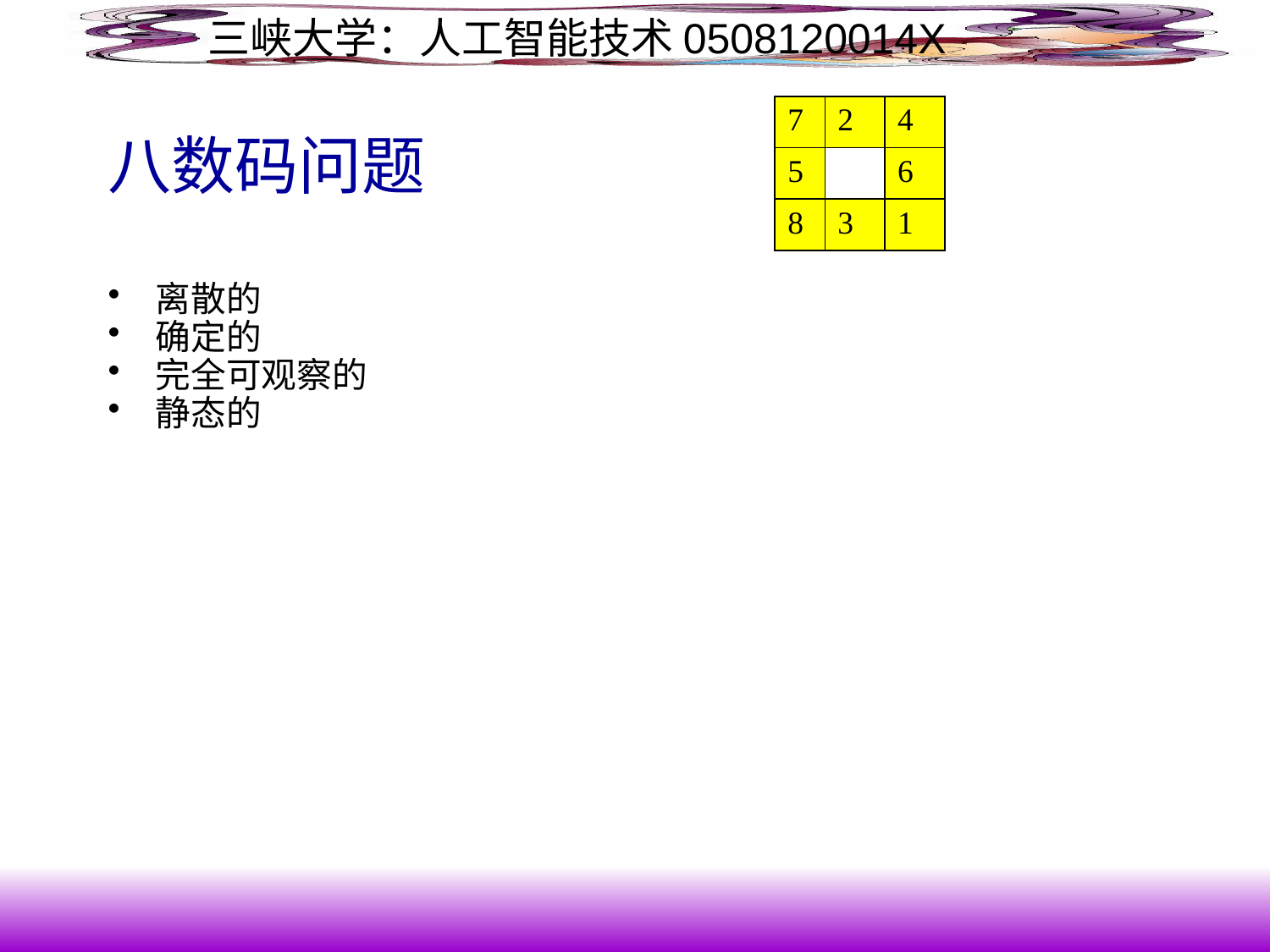

# 八数码问题
| 7 | 2 | 4 |
| --- | --- | --- |
| 5 |  | 6 |
| 8 | 3 | 1 |
离散的
确定的
完全可观察的
静态的